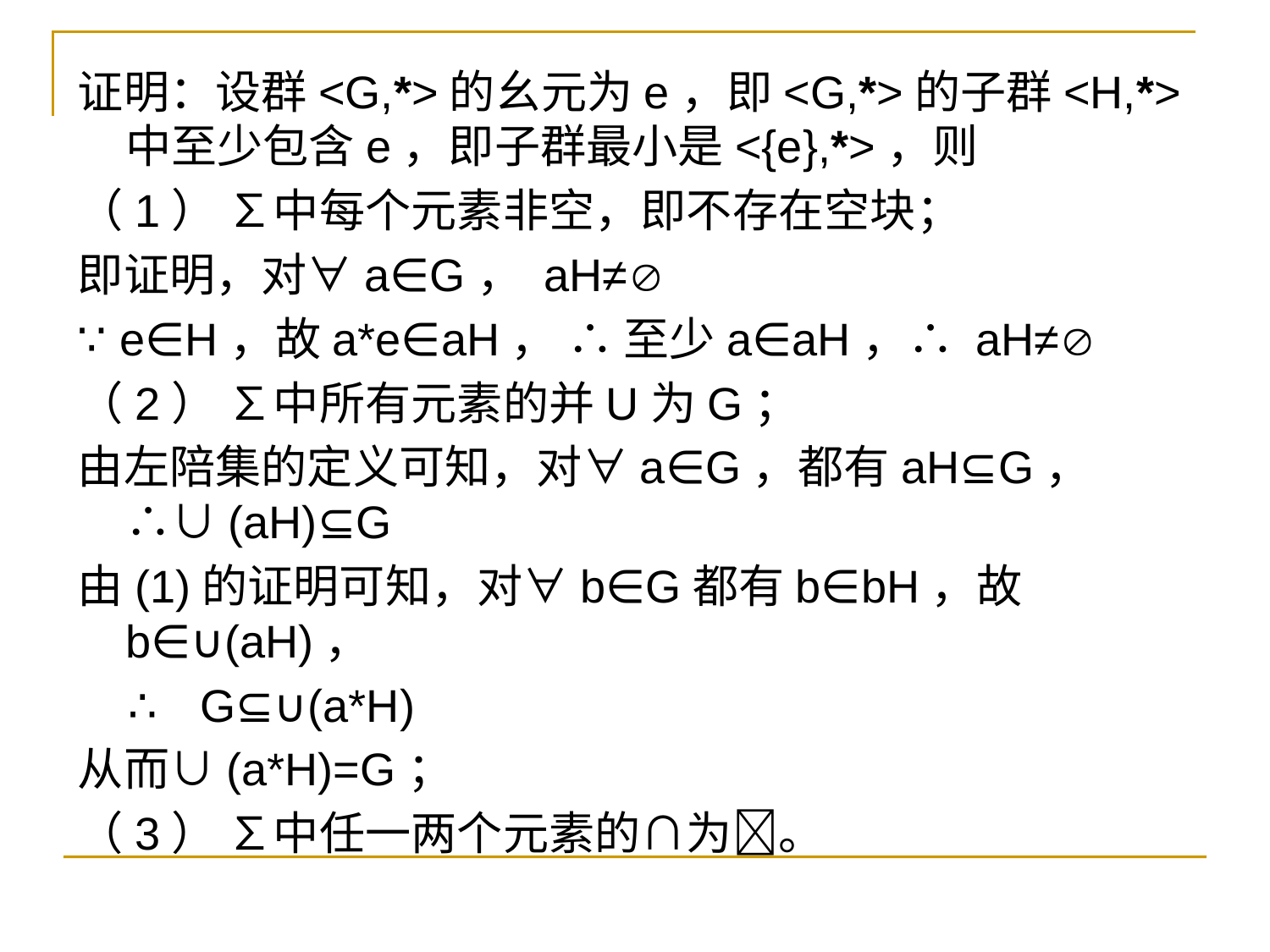

证明：设群<G,*>的幺元为e，即<G,*>的子群<H,*>中至少包含e，即子群最小是<{e},*>，则
（1） ∑中每个元素非空，即不存在空块；
即证明，对∀a∈G， aH≠∅
∵ e∈H，故a*e∈aH， ∴ 至少a∈aH，∴ aH≠∅
（2） ∑中所有元素的并U为G；
由左陪集的定义可知，对∀a∈G，都有aH⊆G， ∴∪(aH)⊆G
由(1)的证明可知，对∀b∈G都有b∈bH，故b∈∪(aH)，
    ∴  G⊆∪(a*H)
从而∪(a*H)=G；
（3） ∑中任一两个元素的∩为∅。